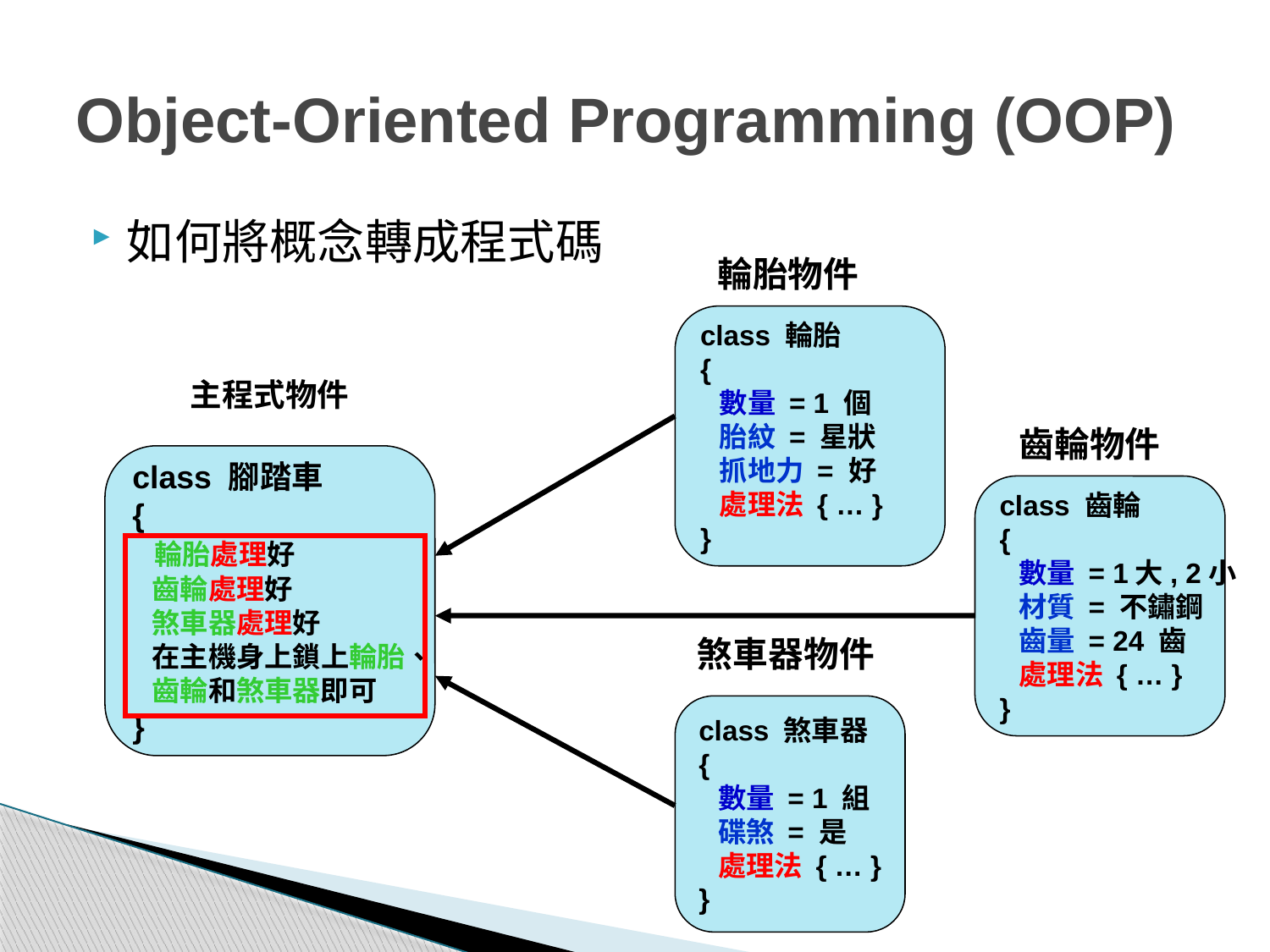

# Object-Oriented Programming (OOP)
如何將概念轉成程式碼
輪胎物件
class 輪胎
{
  數量 = 1 個
  胎紋 = 星狀
  抓地力 = 好
  處理法 { … }
}
主程式物件

齒輪物件
class 腳踏車
{
  輪胎處理好
  齒輪處理好
  煞車器處理好
  在主機身上鎖上輪胎、
  齒輪和煞車器即可
}
class 齒輪
{
  數量 = 1大, 2小
  材質 = 不鏽鋼
  齒量 = 24 齒
  處理法 { … }
}

煞車器物件

class 煞車器
{
  數量 = 1 組
  碟煞 = 是
  處理法 { … }
}